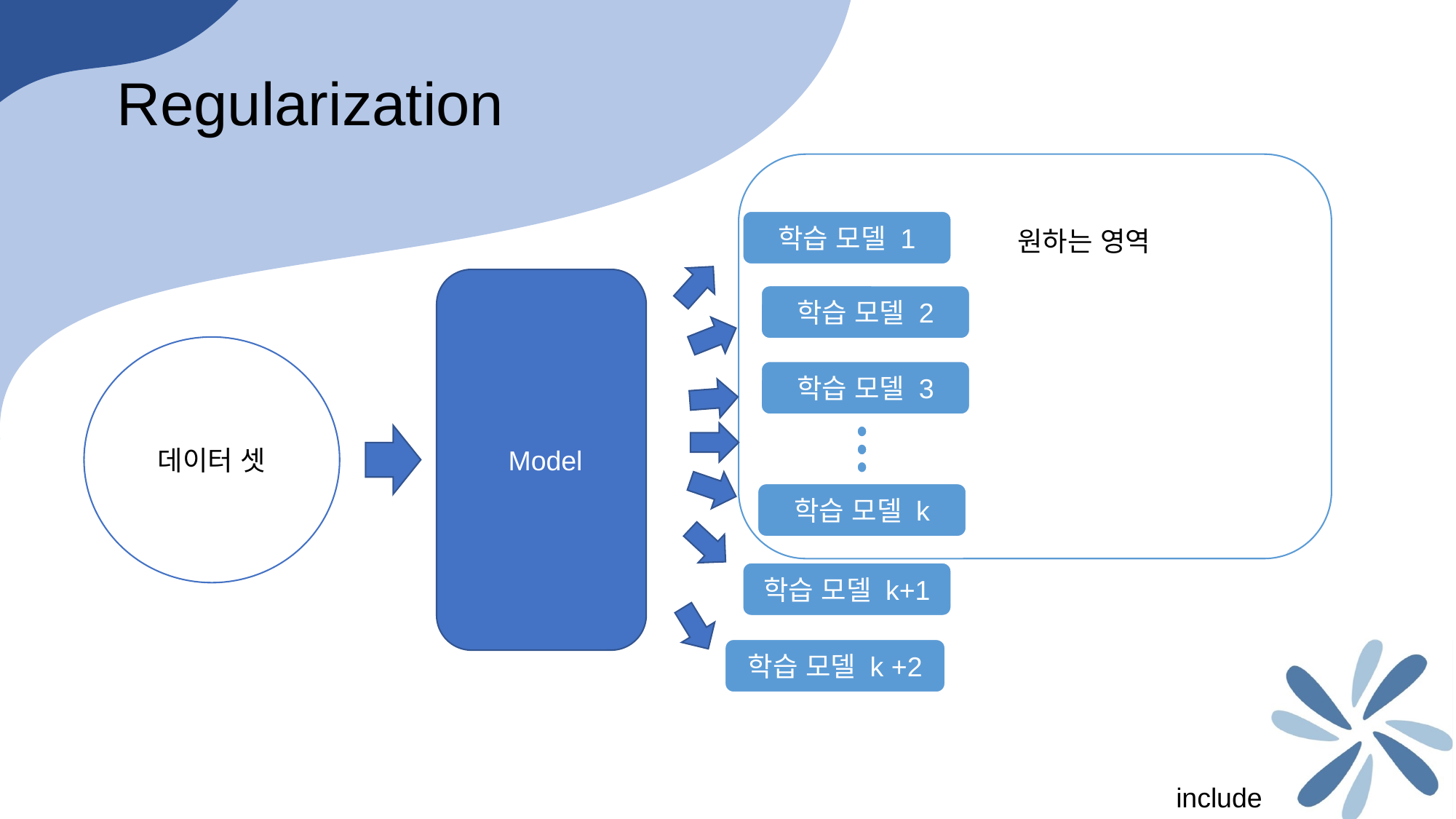

Regularization

학습 모델 1
원하는 영역

 Model
학습 모델 2

데이터 셋
학습 모델 3

학습 모델 k

학습 모델 k+1

학습 모델 k +2